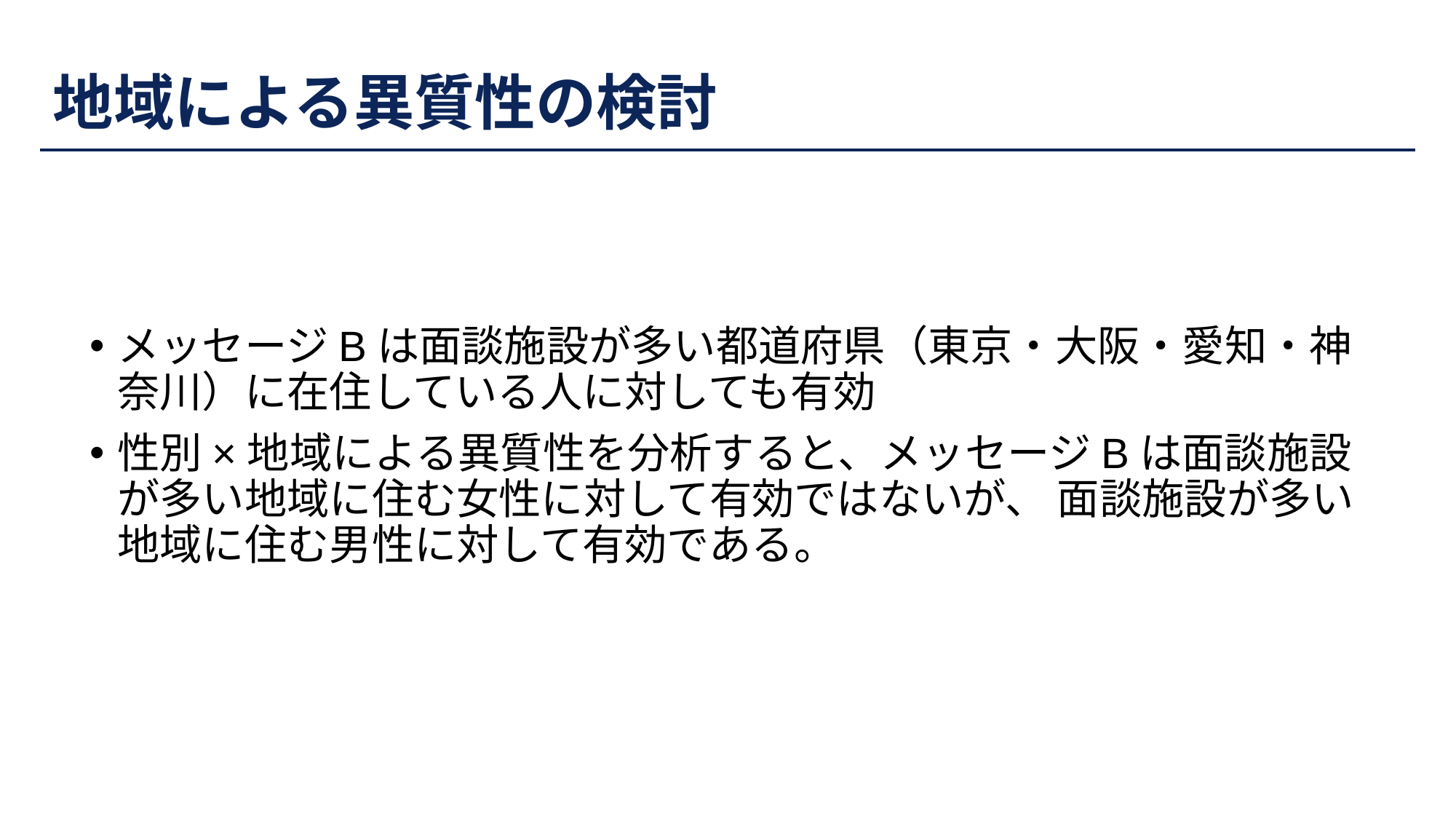

# 地域による異質性の検討
メッセージBは面談施設が多い都道府県（東京・大阪・愛知・神奈川）に在住している人に対しても有効
性別×地域による異質性を分析すると、メッセージBは面談施設が多い地域に住む女性に対して有効ではないが、 面談施設が多い地域に住む男性に対して有効である。